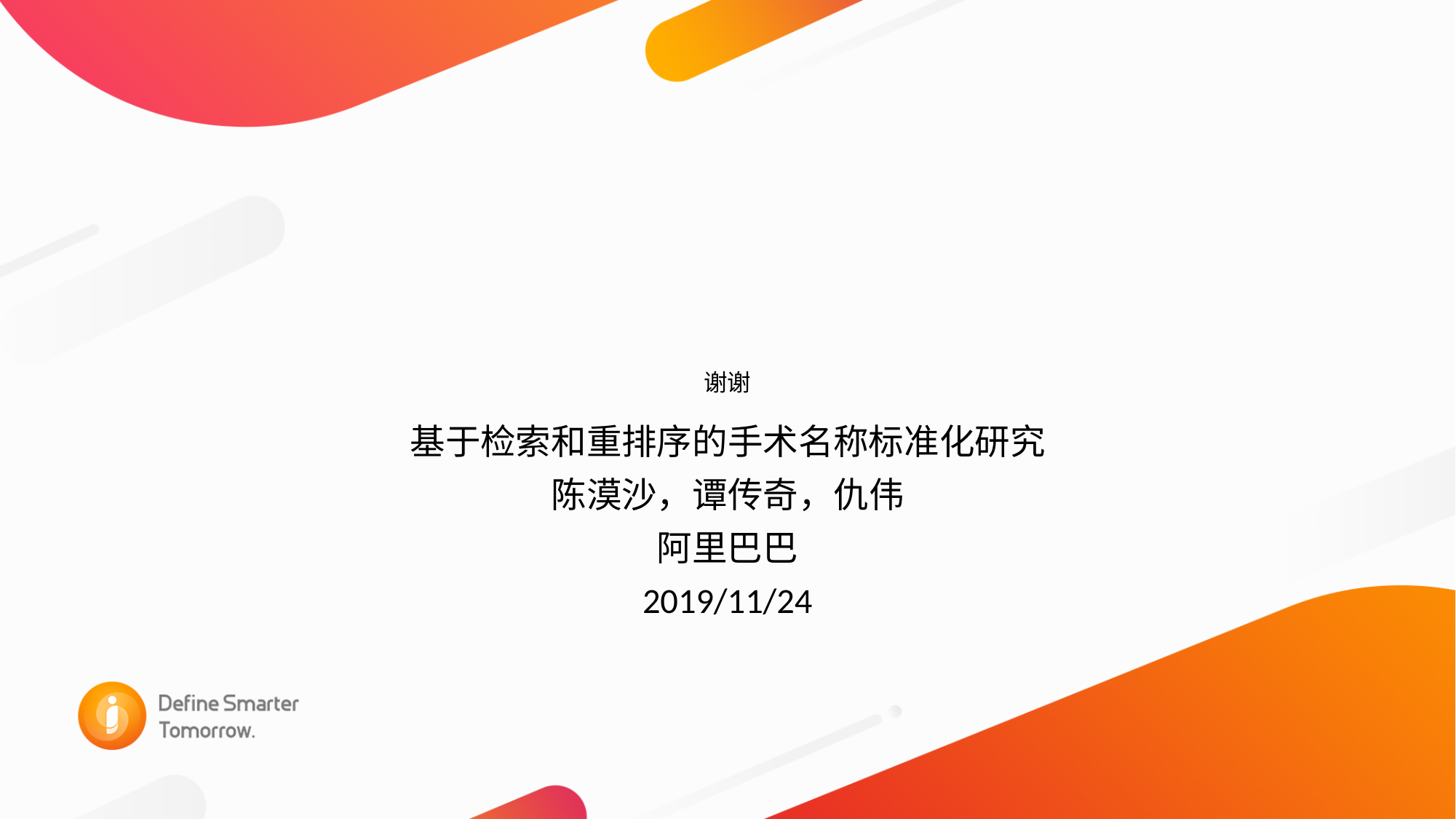

# 谢谢
基于检索和重排序的手术名称标准化研究
陈漠沙，谭传奇，仇伟
阿里巴巴
2019/11/24